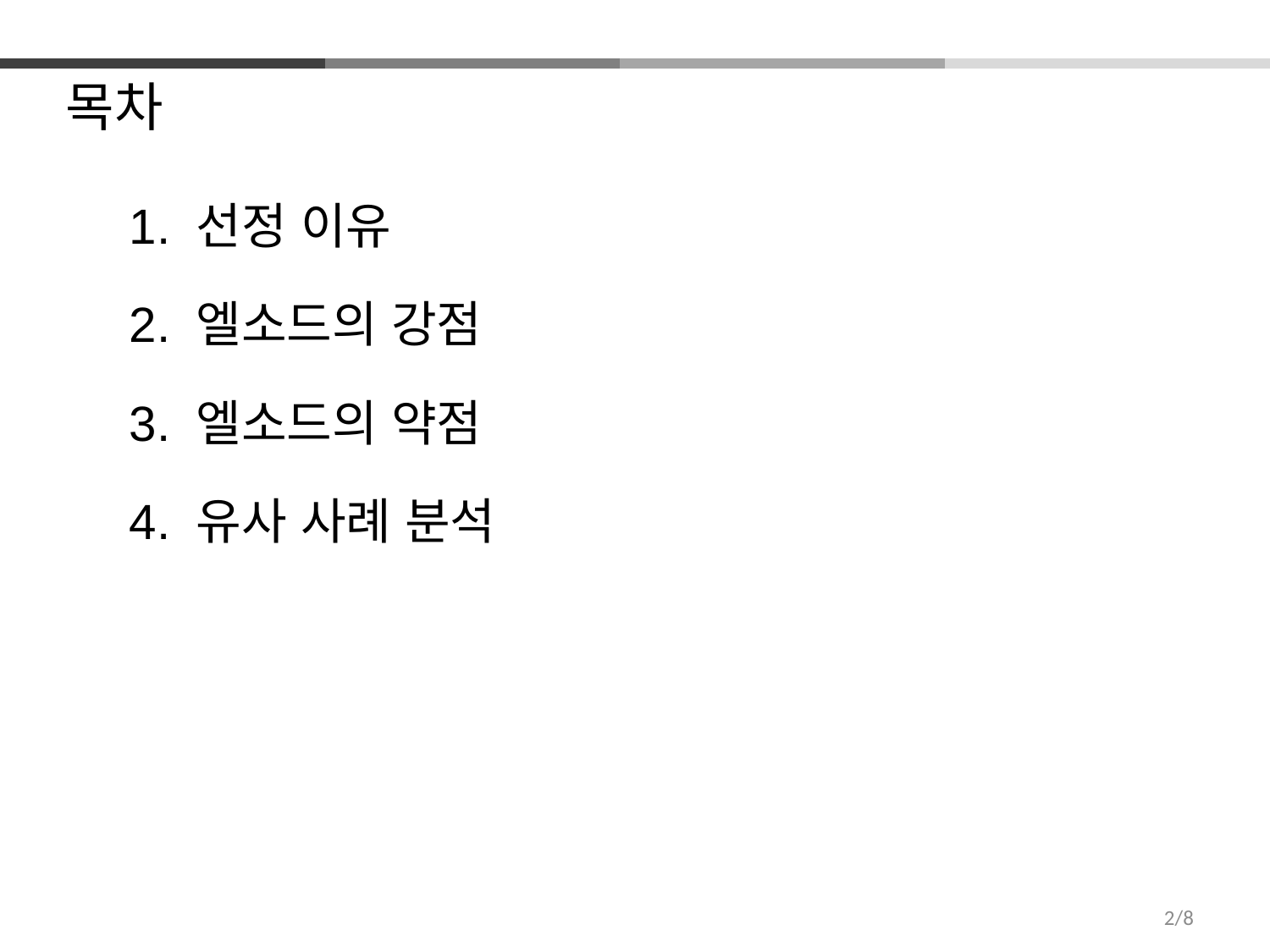

목차
1. 선정 이유
2. 엘소드의 강점
3. 엘소드의 약점
4. 유사 사례 분석
2/8